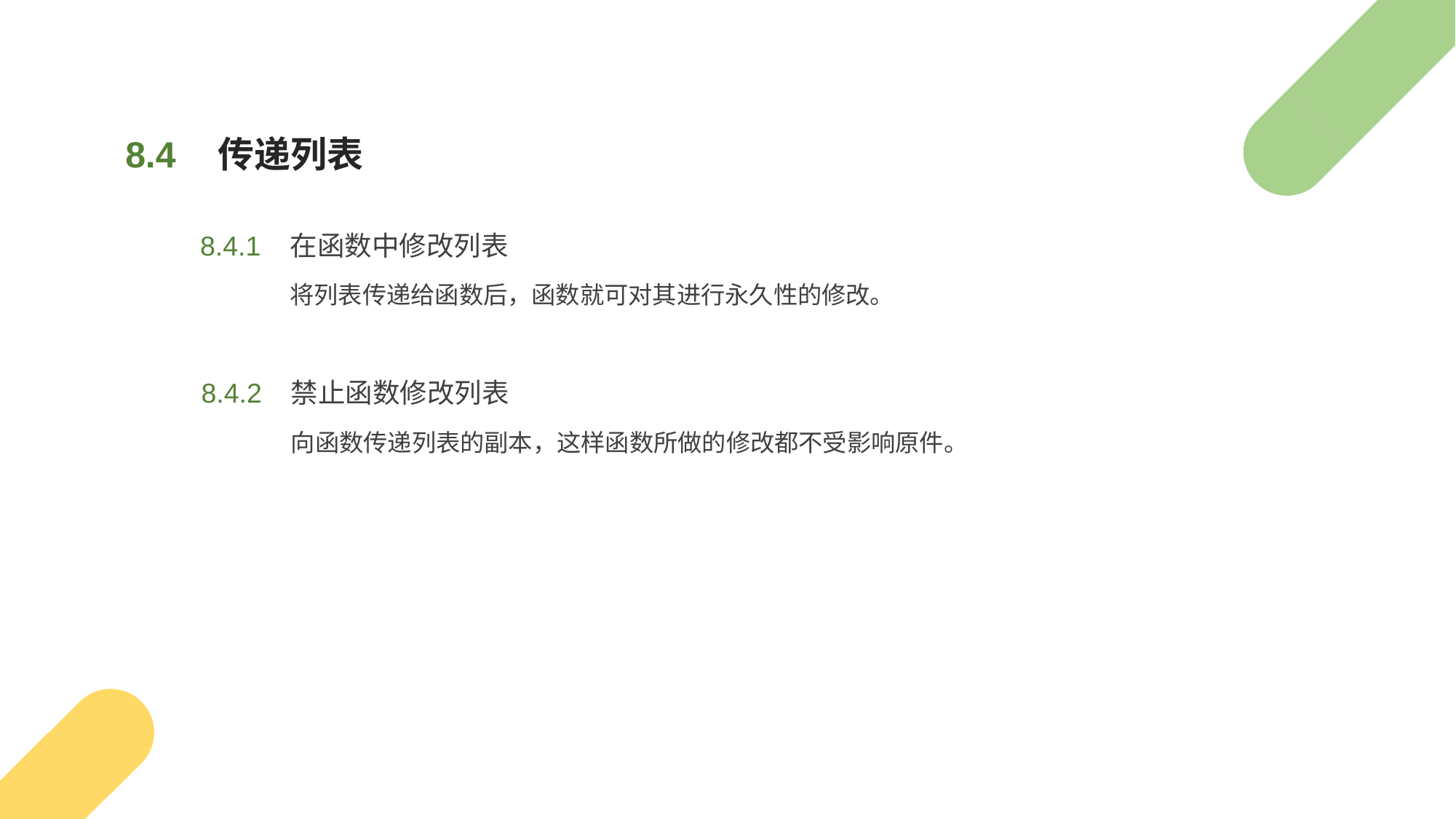

传递列表
8.4
在函数中修改列表
8.4.1
将列表传递给函数后，函数就可对其进行永久性的修改。
禁止函数修改列表
8.4.2
向函数传递列表的副本，这样函数所做的修改都不受影响原件。